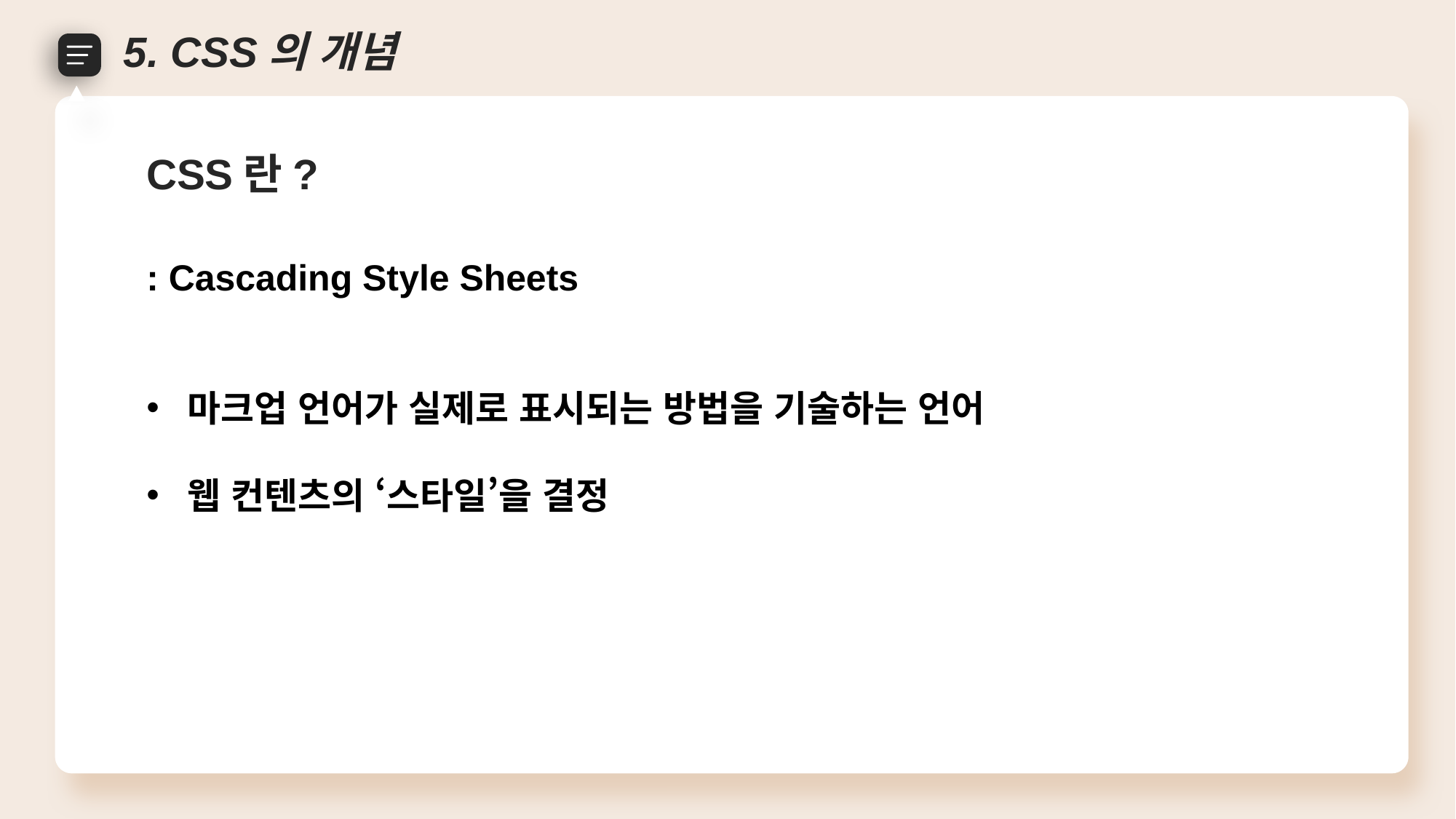

5. CSS의 개념

CSS란?
: Cascading Style Sheets

마크업 언어가 실제로 표시되는 방법을 기술하는 언어
웹 컨텐츠의 ‘스타일’을 결정